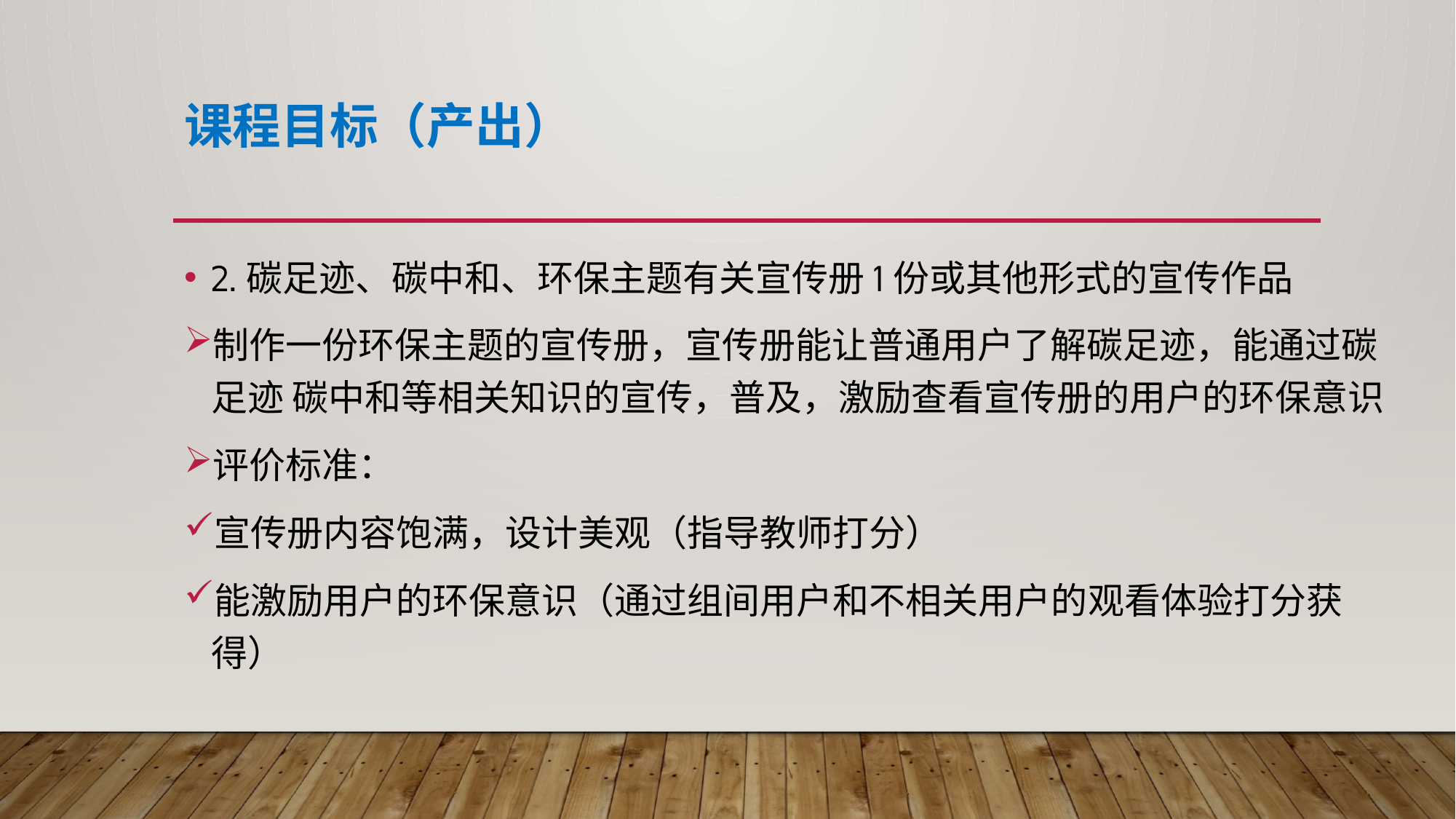

# 课程目标（产出）
2.碳足迹、碳中和、环保主题有关宣传册1份或其他形式的宣传作品
制作一份环保主题的宣传册，宣传册能让普通用户了解碳足迹，能通过碳足迹 碳中和等相关知识的宣传，普及，激励查看宣传册的用户的环保意识
评价标准：
宣传册内容饱满，设计美观（指导教师打分）
能激励用户的环保意识（通过组间用户和不相关用户的观看体验打分获得）